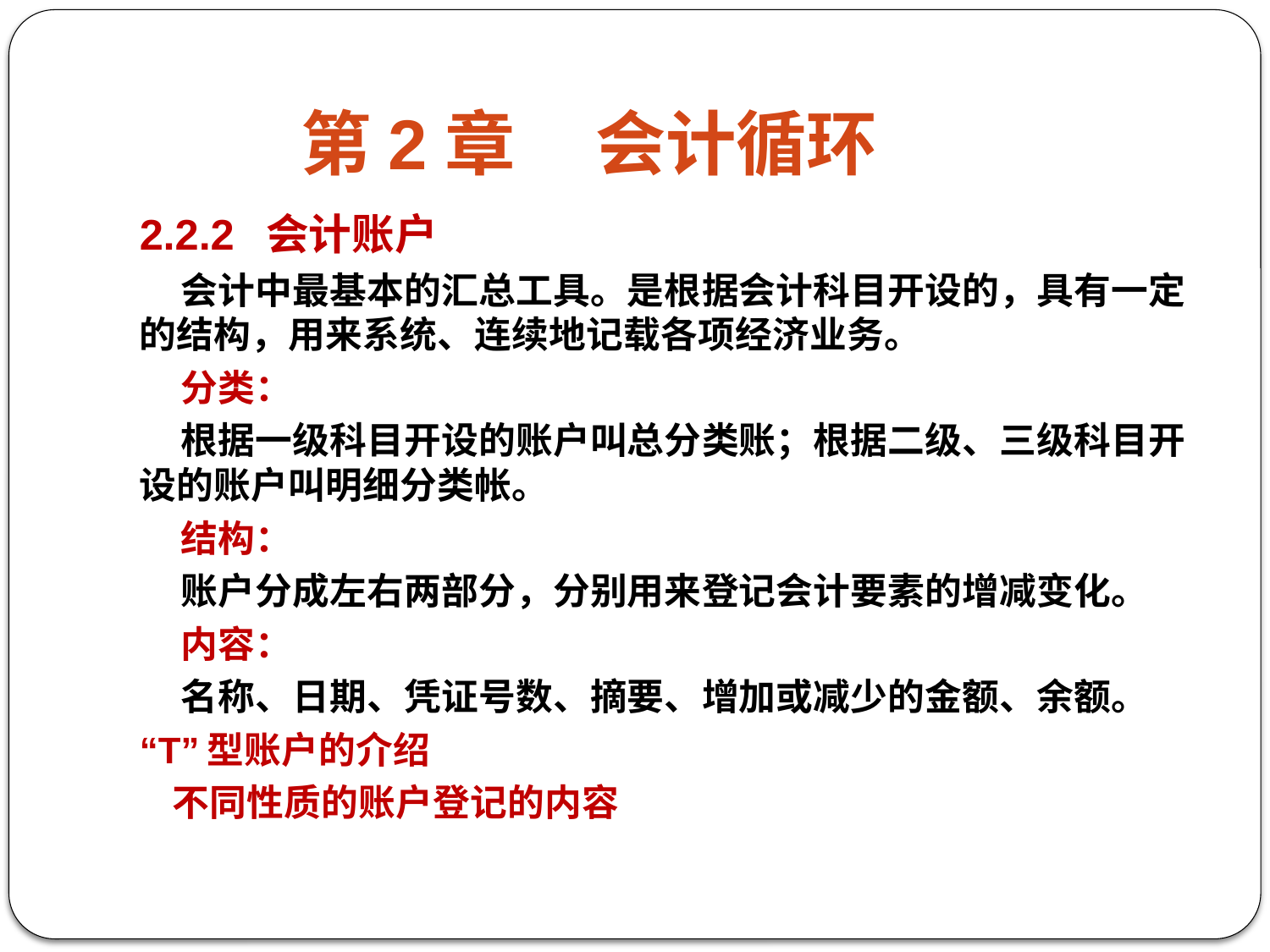

# 第2章     会计循环
2.2.2  会计账户
    会计中最基本的汇总工具。是根据会计科目开设的，具有一定的结构，用来系统、连续地记载各项经济业务。
    分类：
    根据一级科目开设的账户叫总分类账；根据二级、三级科目开设的账户叫明细分类帐。
    结构：
    账户分成左右两部分，分别用来登记会计要素的增减变化。
    内容：
    名称、日期、凭证号数、摘要、增加或减少的金额、余额。
“T”型账户的介绍
   不同性质的账户登记的内容